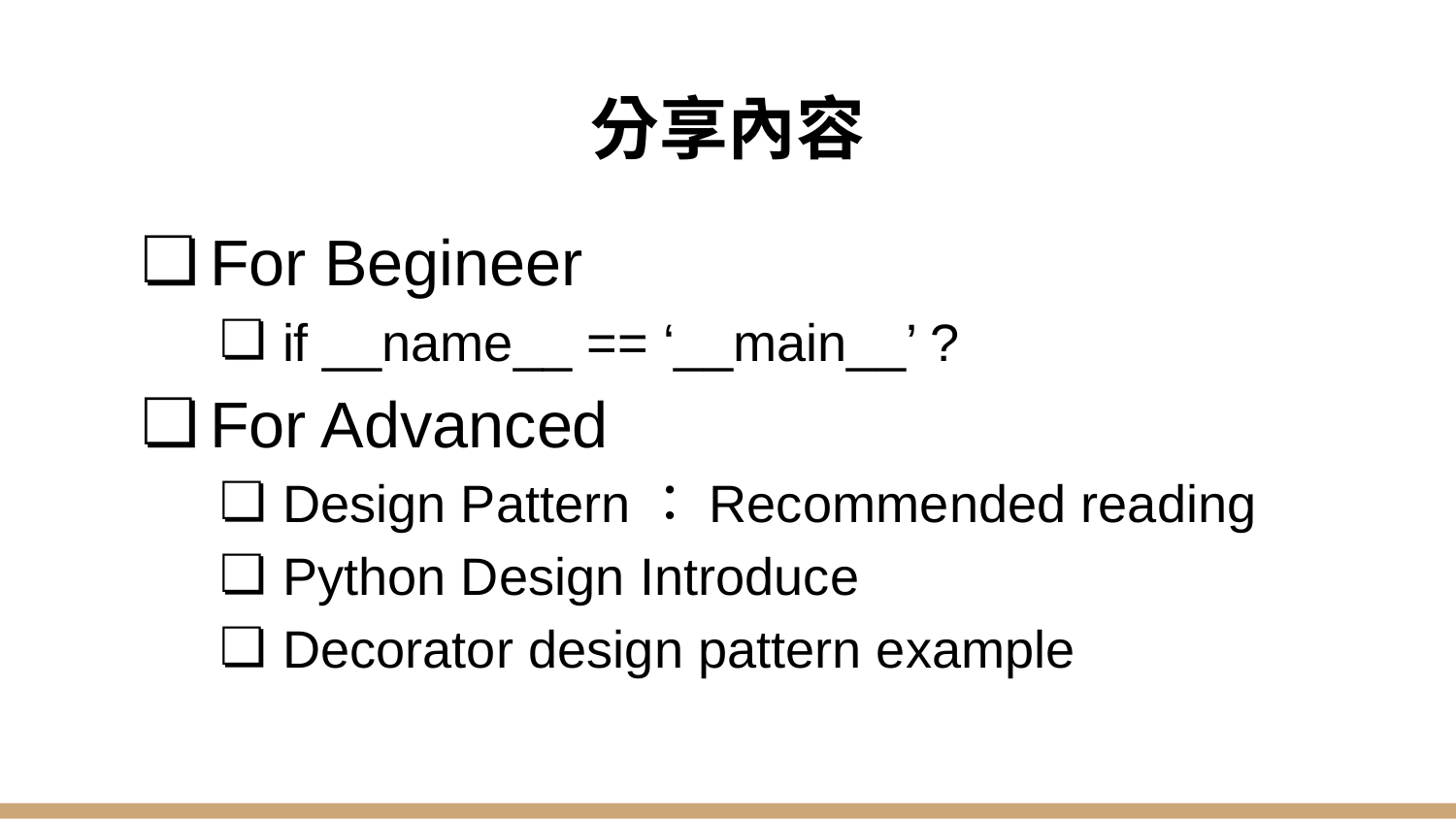

# 分享內容
For Begineer
if __name__ == ‘__main__’ ?
For Advanced
Design Pattern：Recommended reading
Python Design Introduce
Decorator design pattern example